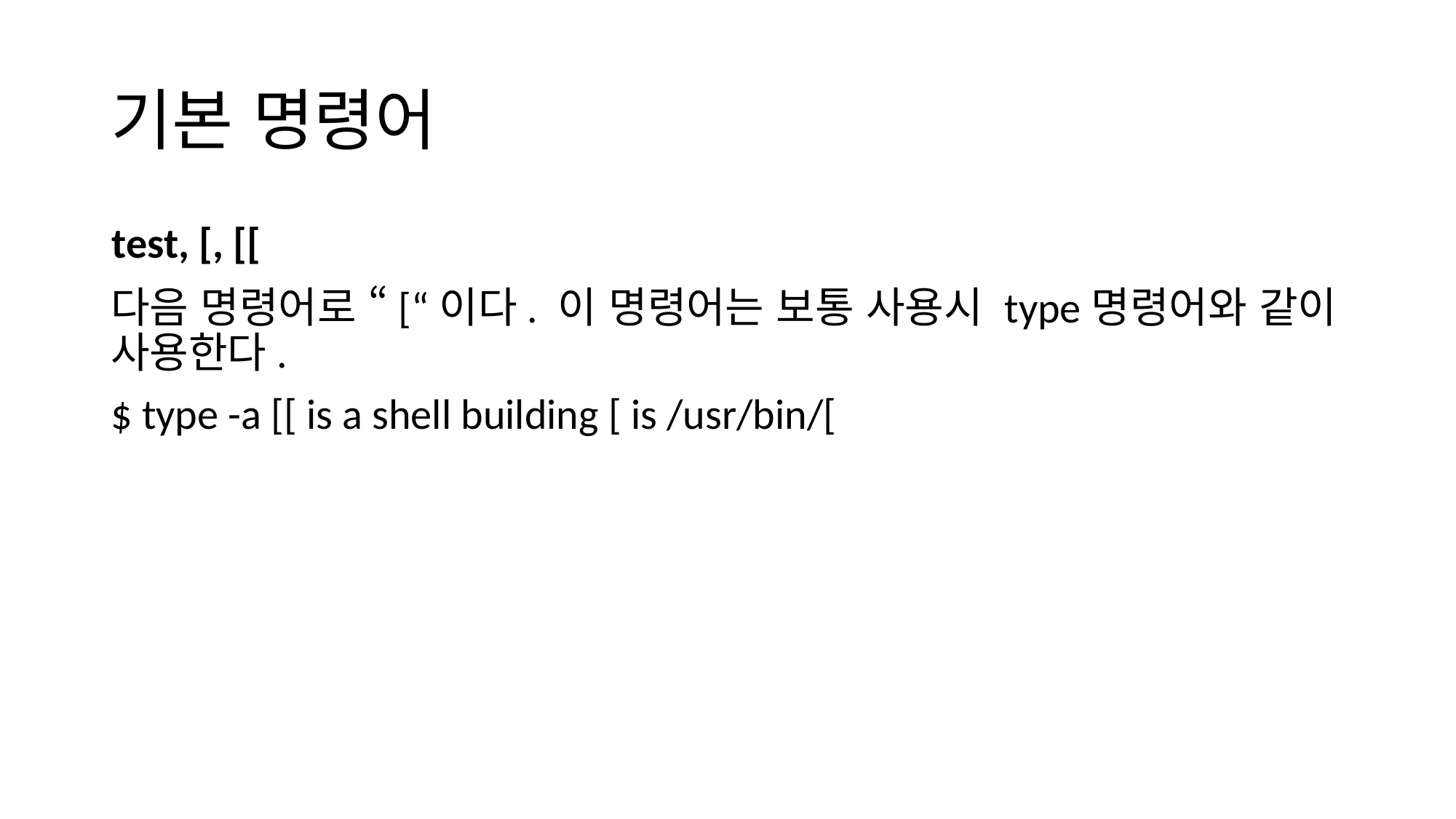

# 기본 명령어
test, [, [[
다음 명령어로 “[“이다. 이 명령어는 보통 사용시 type명령어와 같이 사용한다.
$ type -a [[ is a shell building [ is /usr/bin/[